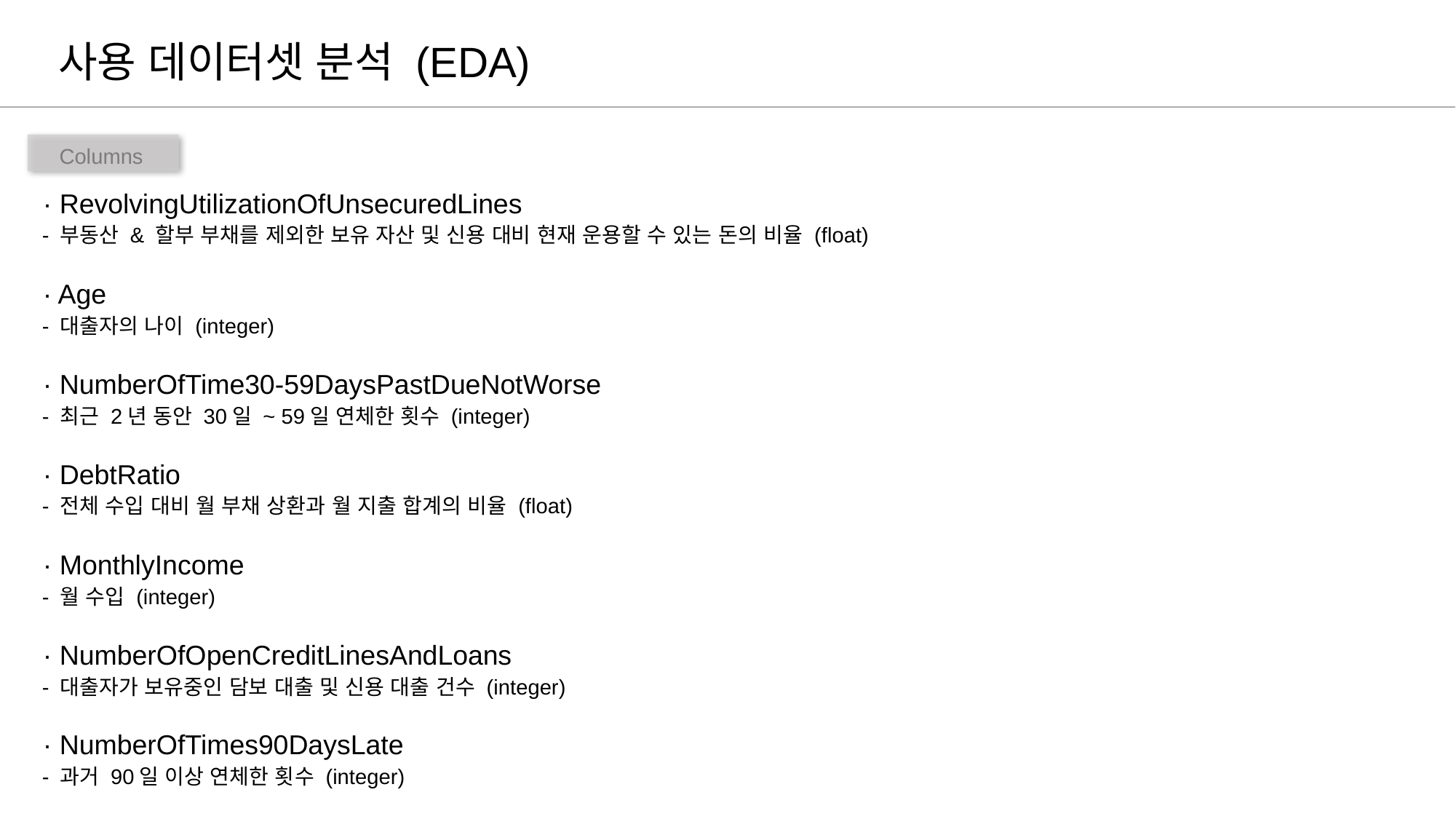

사용 데이터셋 분석 (EDA)

 Columns
 · RevolvingUtilizationOfUnsecuredLines
 - 부동산 & 할부 부채를 제외한 보유 자산 및 신용 대비 현재 운용할 수 있는 돈의 비율 (float)
 · Age
 - 대출자의 나이 (integer)
 · NumberOfTime30-59DaysPastDueNotWorse
 - 최근 2년 동안 30일 ~ 59일 연체한 횟수 (integer)
 · DebtRatio
 - 전체 수입 대비 월 부채 상환과 월 지출 합계의 비율 (float)
 · MonthlyIncome
 - 월 수입 (integer)
 · NumberOfOpenCreditLinesAndLoans
 - 대출자가 보유중인 담보 대출 및 신용 대출 건수 (integer)
 · NumberOfTimes90DaysLate
 - 과거 90일 이상 연체한 횟수 (integer)